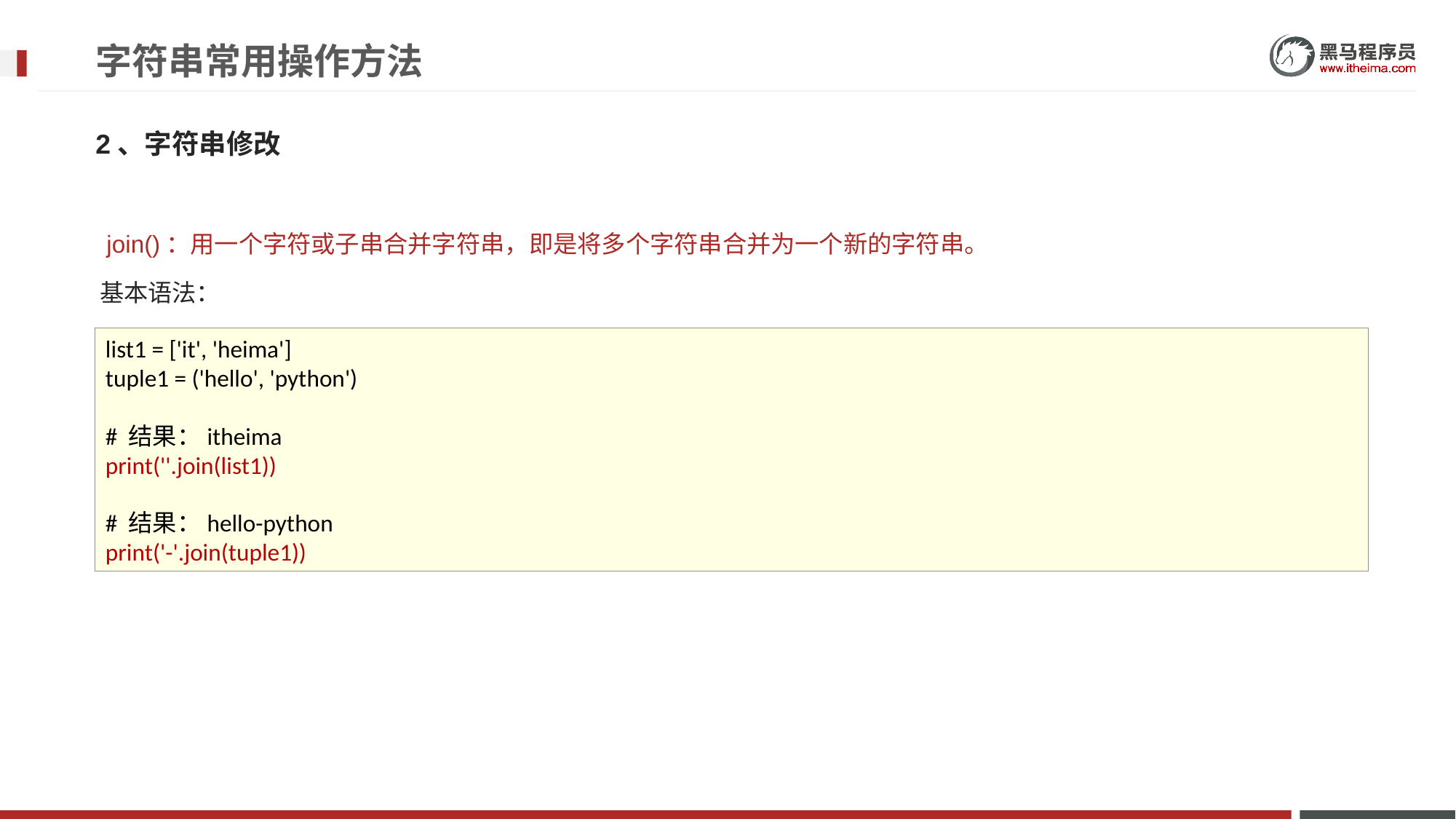

# 字符串常用操作方法
2、字符串修改
 join()：用一个字符或子串合并字符串，即是将多个字符串合并为一个新的字符串。
基本语法：
list1 = ['it', 'heima']
tuple1 = ('hello', 'python')
# 结果：itheima
print(''.join(list1))
# 结果：hello-python
print('-'.join(tuple1))